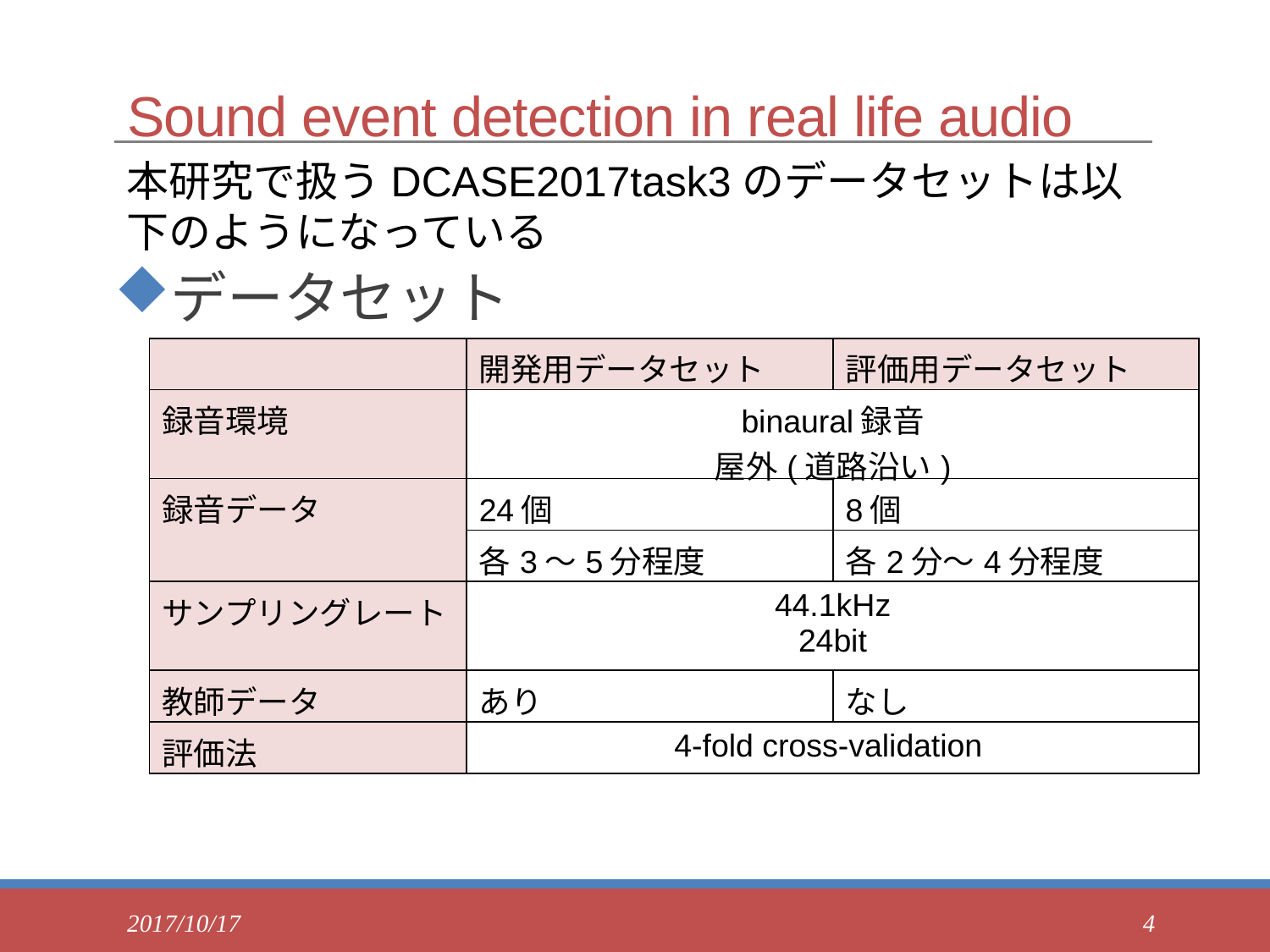

# Sound event detection in real life audio
本研究で扱うDCASE2017task3のデータセットは以下のようになっている
データセット

|  | 開発用データセット | 評価用データセット |
| --- | --- | --- |
| 録音環境 | binaural録音 屋外(道路沿い) |  |
| 録音データ | 24個 | 8個 |
|  | 各3〜5分程度 | 各2分〜4分程度 |
| サンプリングレート | 44.1kHz 24bit |  |
| 教師データ | あり | なし |
| 評価法 | 4-fold cross-validation |  |
2017/10/17
4